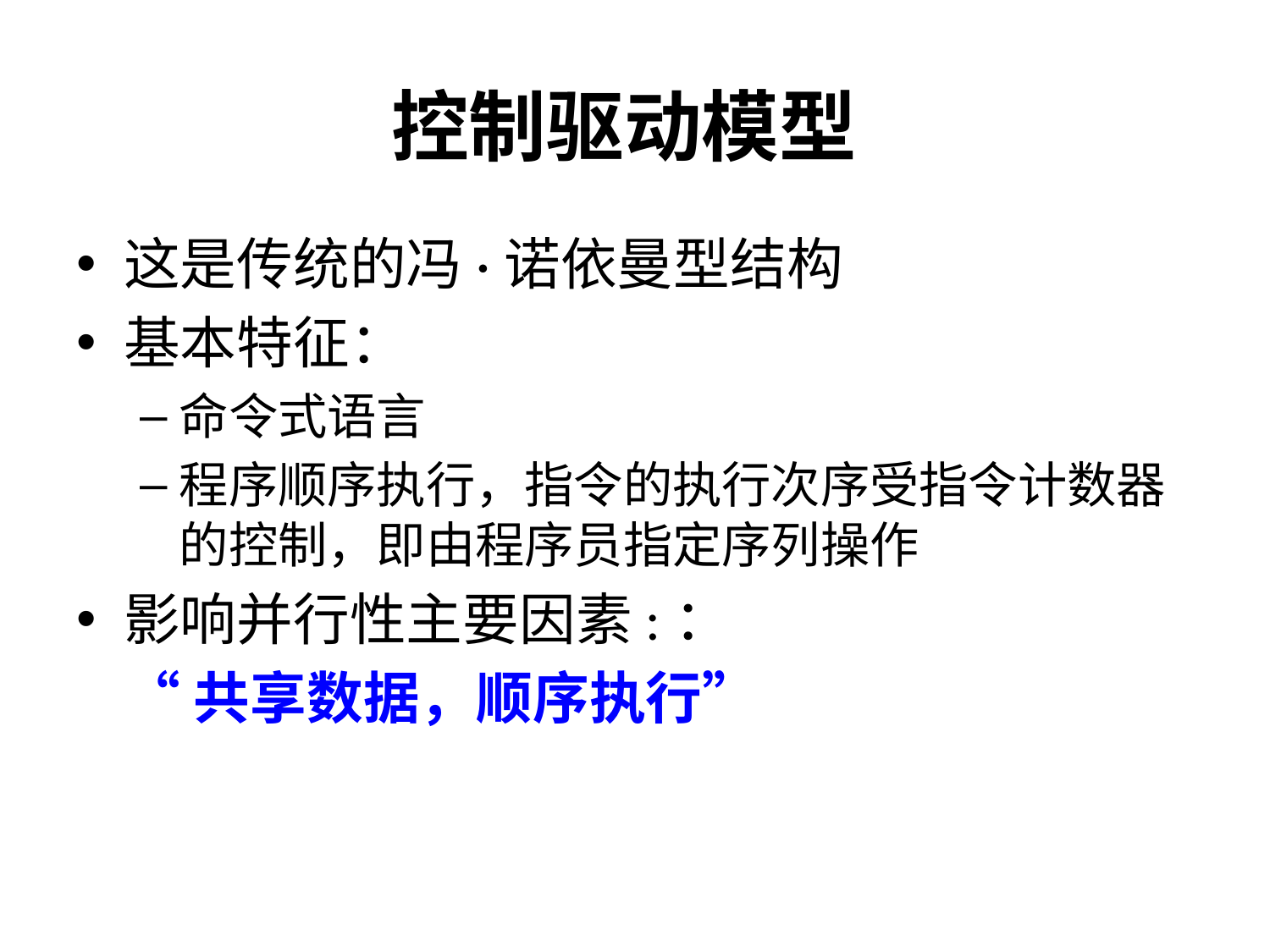

# 控制驱动模型
这是传统的冯·诺依曼型结构
基本特征：
命令式语言
程序顺序执行，指令的执行次序受指令计数器的控制，即由程序员指定序列操作
影响并行性主要因素:：
	“共享数据，顺序执行”